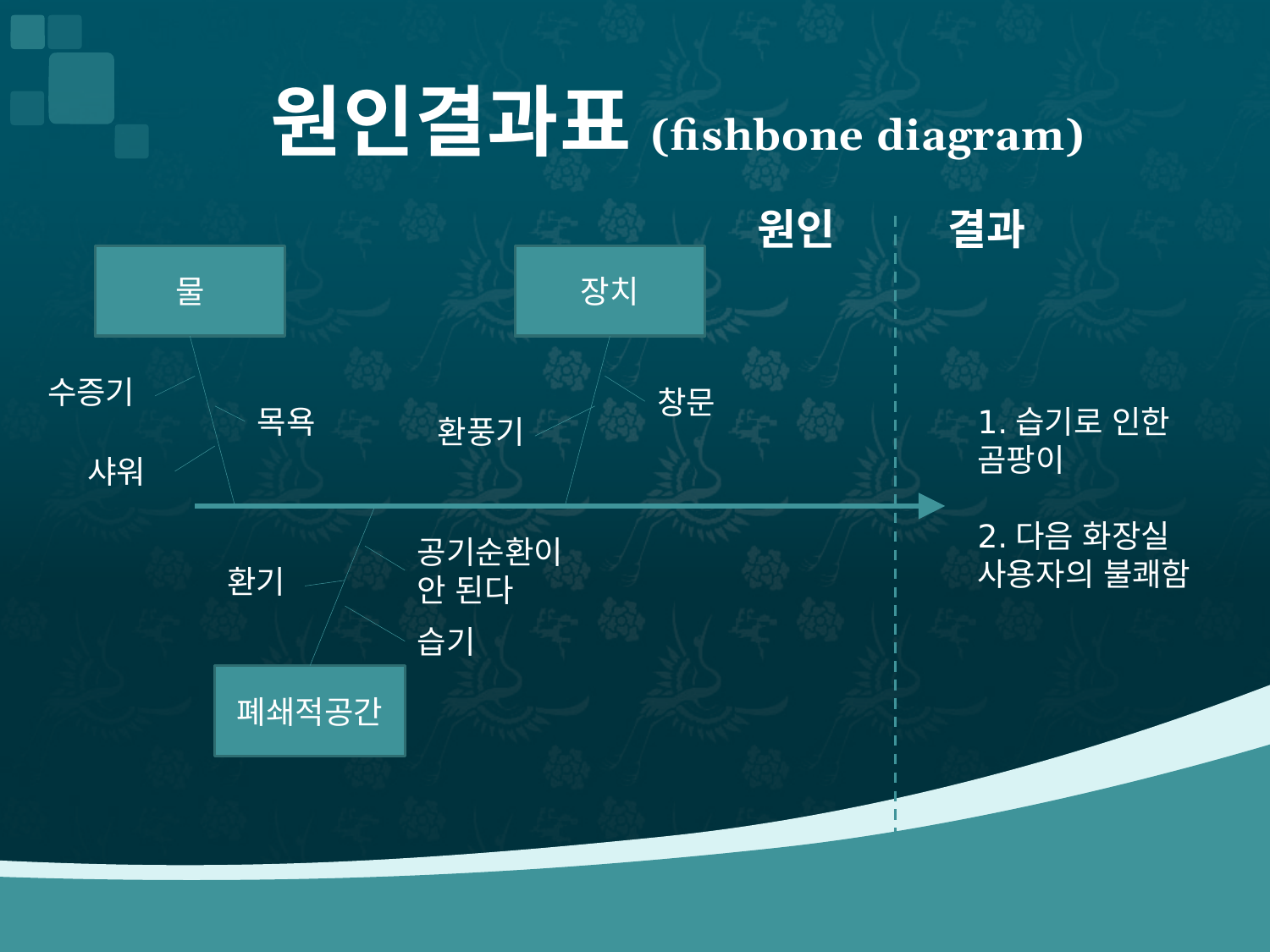

# 원인결과표(fishbone diagram)
원인
결과
물
장치
수증기
창문
목욕
1.습기로 인한 곰팡이

2.다음 화장실 사용자의 불쾌함
환풍기
샤워
공기순환이
안 된다
환기
습기
폐쇄적공간